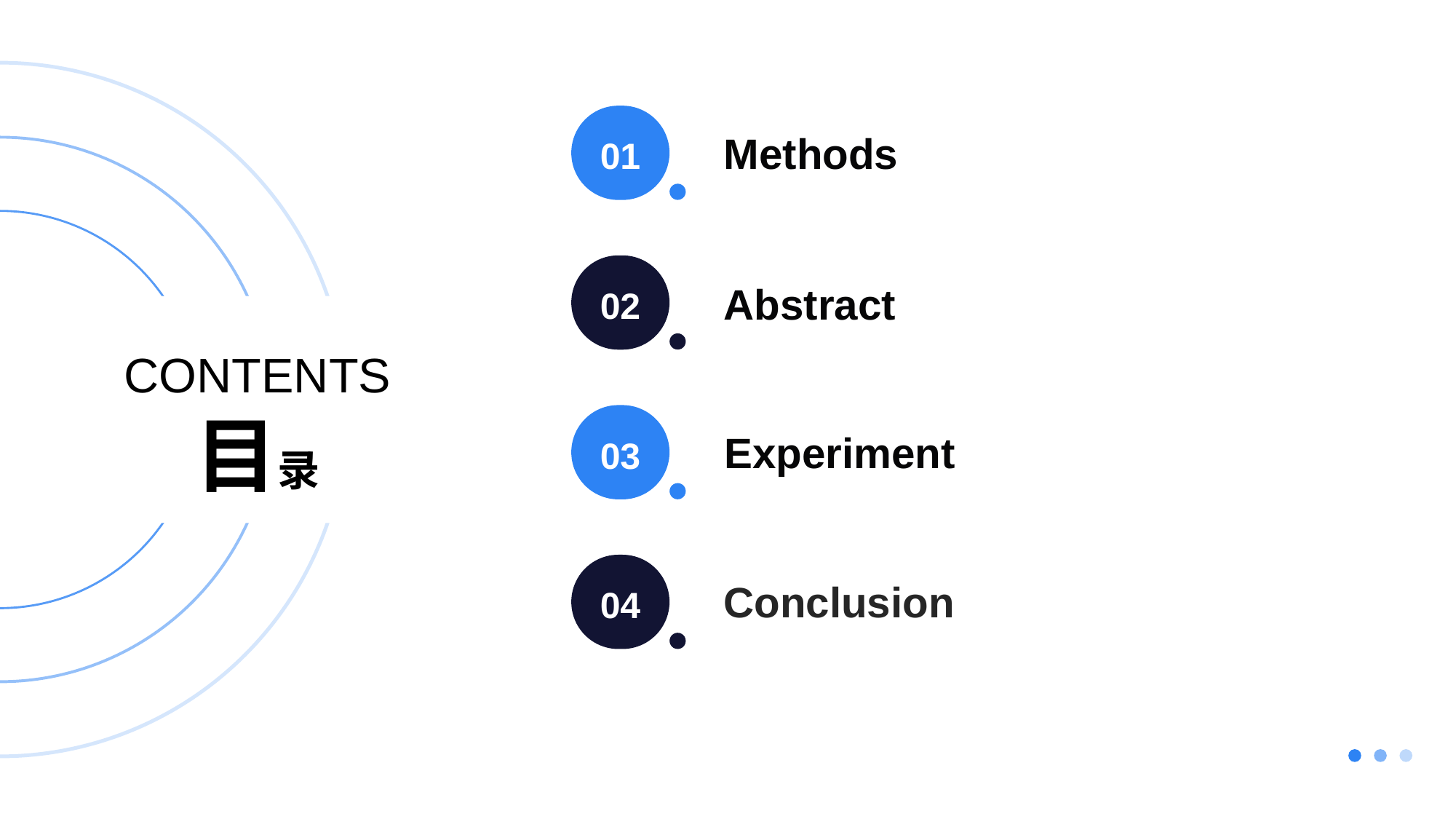

行业PPT模板http://www.1ppt.com/hangye/

01
Methods

02
Abstract

CONTENTS

目录
03
Experiment

04
Conclusion